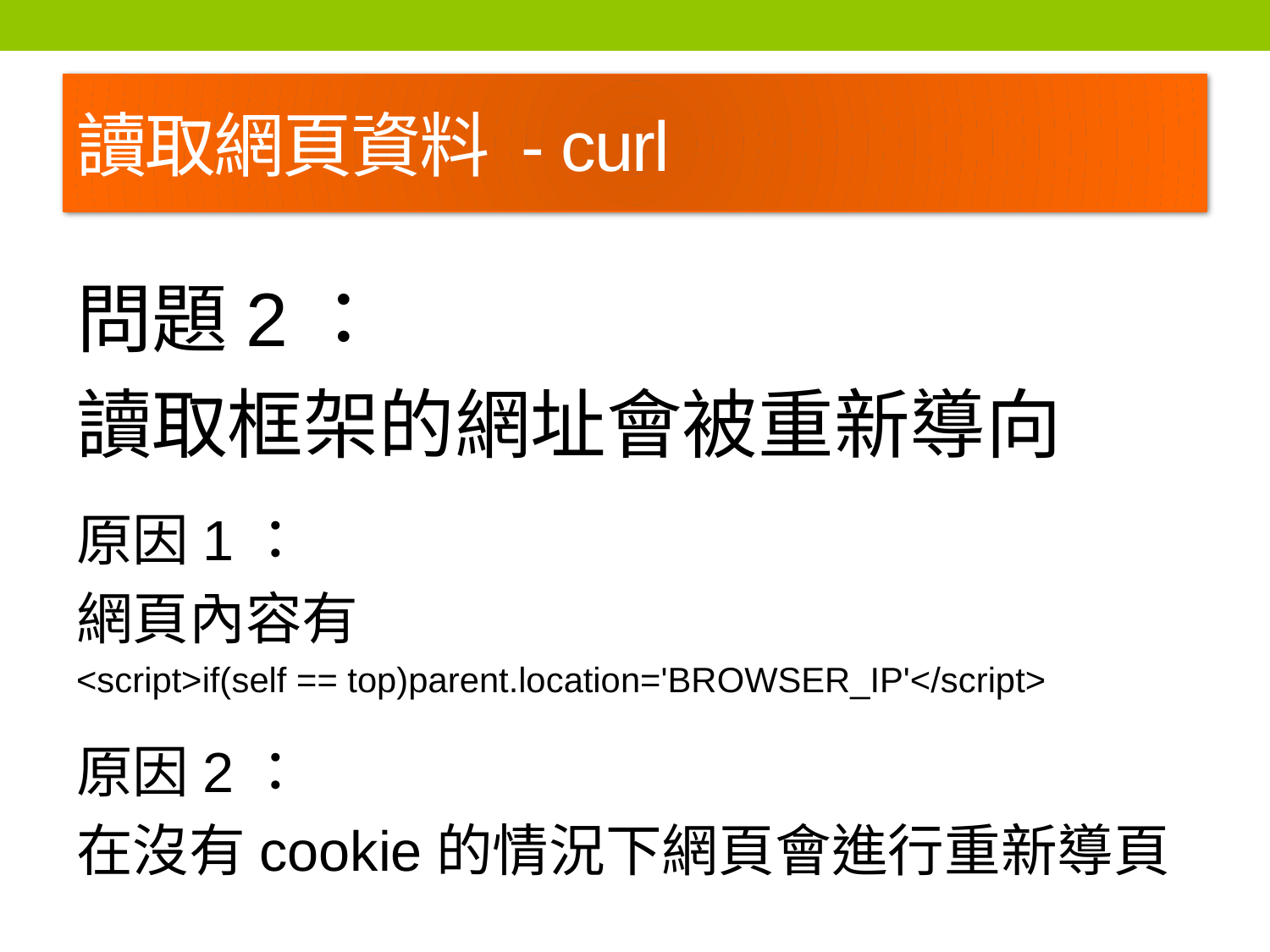

# 讀取網頁資料 - curl

問題2：
讀取框架的網址會被重新導向

原因1：
網頁內容有
<script>if(self == top)parent.location='BROWSER_IP'</script>

原因2：
在沒有cookie的情況下網頁會進行重新導頁